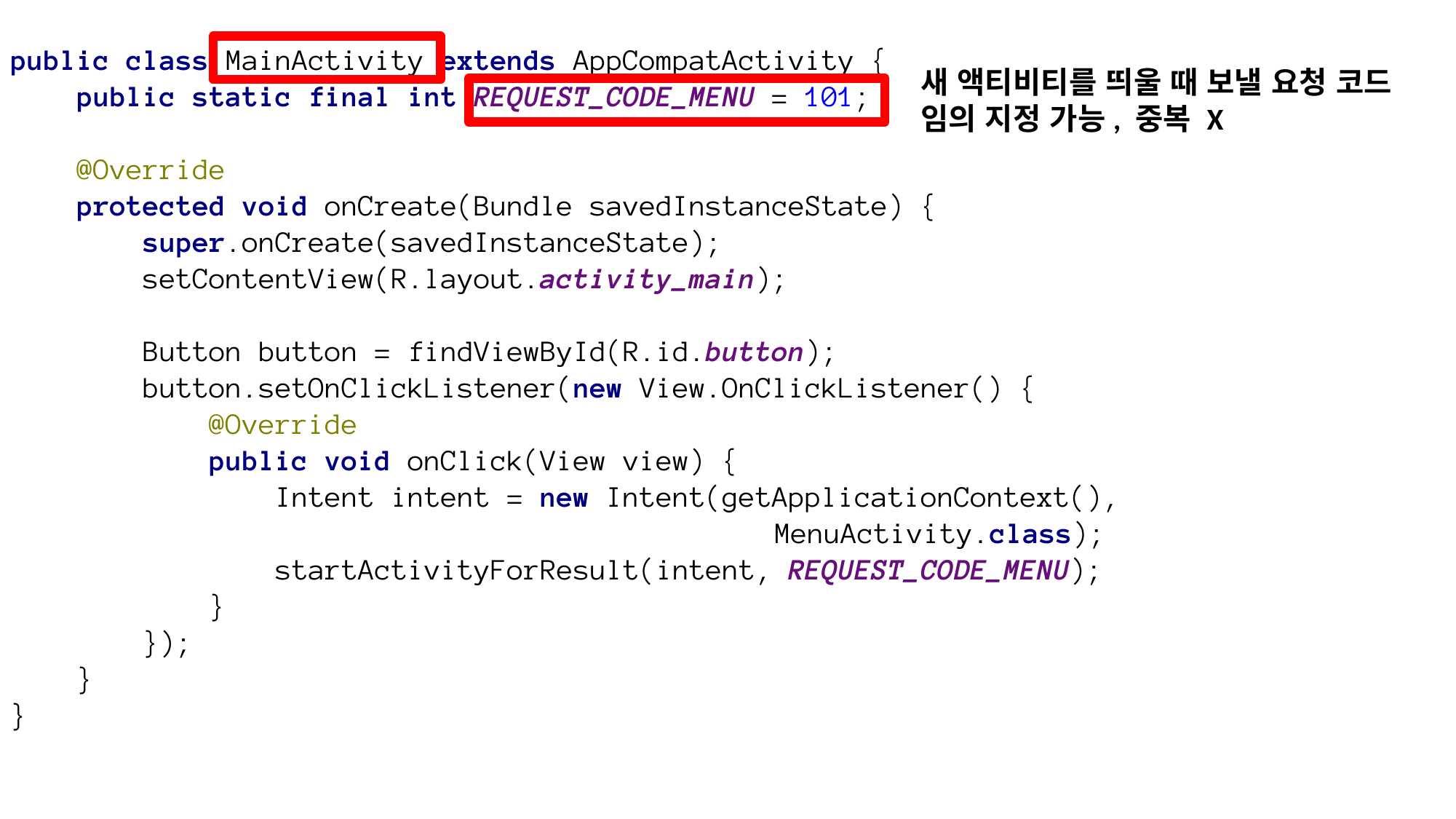

public class MainActivity extends AppCompatActivity {
    public static final int REQUEST_CODE_MENU = 101;
    @Override
    protected void onCreate(Bundle savedInstanceState) {
        super.onCreate(savedInstanceState);
        setContentView(R.layout.activity_main);
        Button button = findViewById(R.id.button);
        button.setOnClickListener(new View.OnClickListener() {
            @Override
            public void onClick(View view) {
                Intent intent = new Intent(getApplicationContext(),
							MenuActivity.class);
                startActivityForResult(intent, REQUEST_CODE_MENU);
            }
        });
    }
}

새 액티비티를 띄울 때 보낼 요청 코드
임의 지정 가능, 중복 X
#